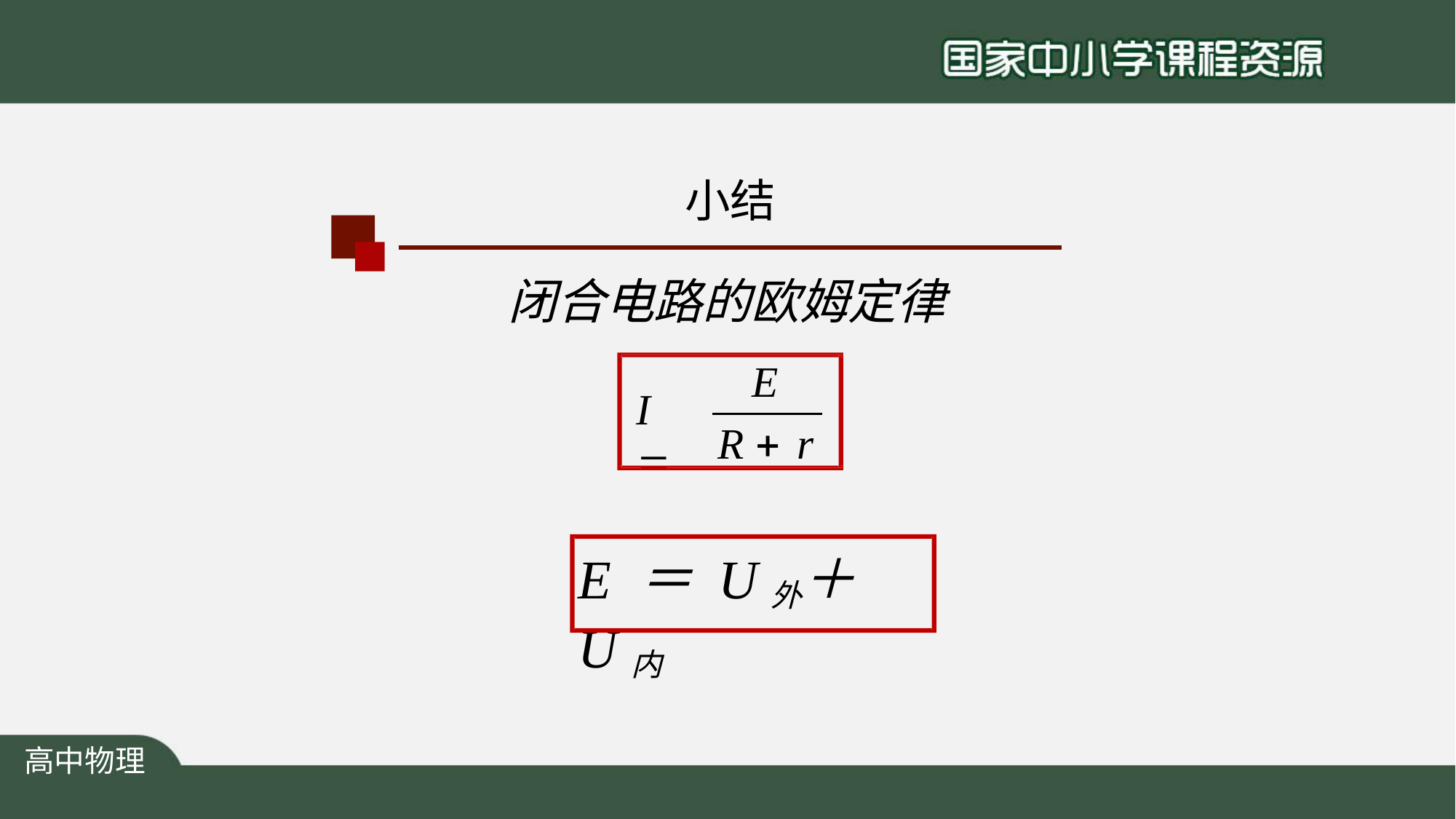

小结

# 闭合电路的欧姆定律
E

I	=

R + r

E ＝ U外＋ U内
高中物理